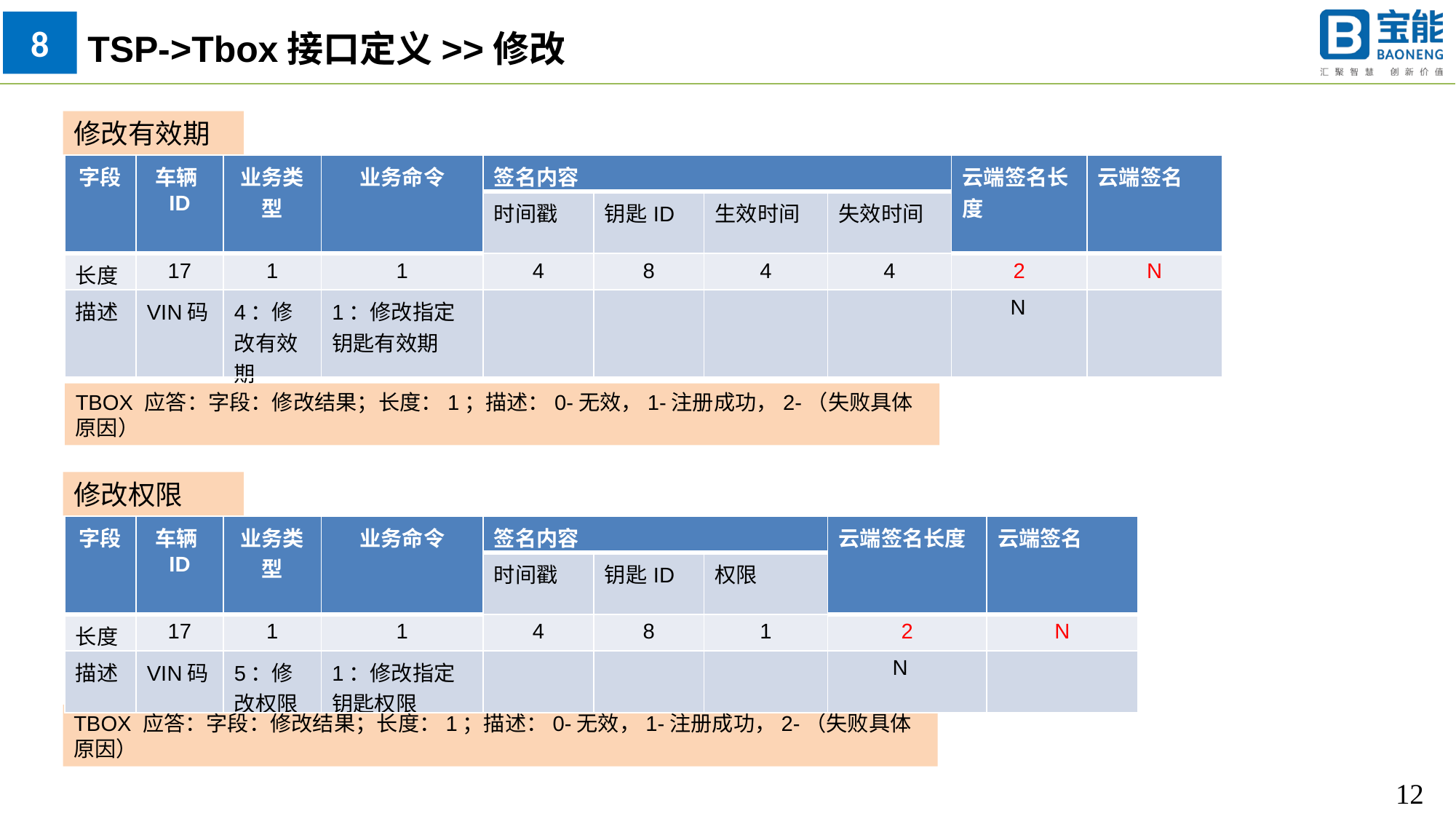

8
TSP->Tbox接口定义>>修改
修改有效期
| 字段 | 车辆ID | 业务类型 | 业务命令 | 签名内容 |  |  |  | 云端签名长度 | 云端签名 |
| --- | --- | --- | --- | --- | --- | --- | --- | --- | --- |
|  |  |  |  | 时间戳 | 钥匙ID | 生效时间 | 失效时间 |  |  |
| 长度 | 17 | 1 | 1 | 4 | 8 | 4 | 4 | 2 | N |
| 描述 | VIN码 | 4：修改有效期 | 1：修改指定钥匙有效期 |  |  |  |  | N |  |
TBOX 应答：字段：修改结果；长度：1；描述：0-无效，1-注册成功，2-（失败具体原因）
修改权限
| 字段 | 车辆ID | 业务类型 | 业务命令 | 签名内容 |  |  | 云端签名长度 | 云端签名 |
| --- | --- | --- | --- | --- | --- | --- | --- | --- |
|  |  |  |  | 时间戳 | 钥匙ID | 权限 |  |  |
| 长度 | 17 | 1 | 1 | 4 | 8 | 1 | 2 | N |
| 描述 | VIN码 | 5：修改权限 | 1：修改指定钥匙权限 |  |  |  | N |  |
TBOX 应答：字段：修改结果；长度：1；描述：0-无效，1-注册成功，2-（失败具体原因）